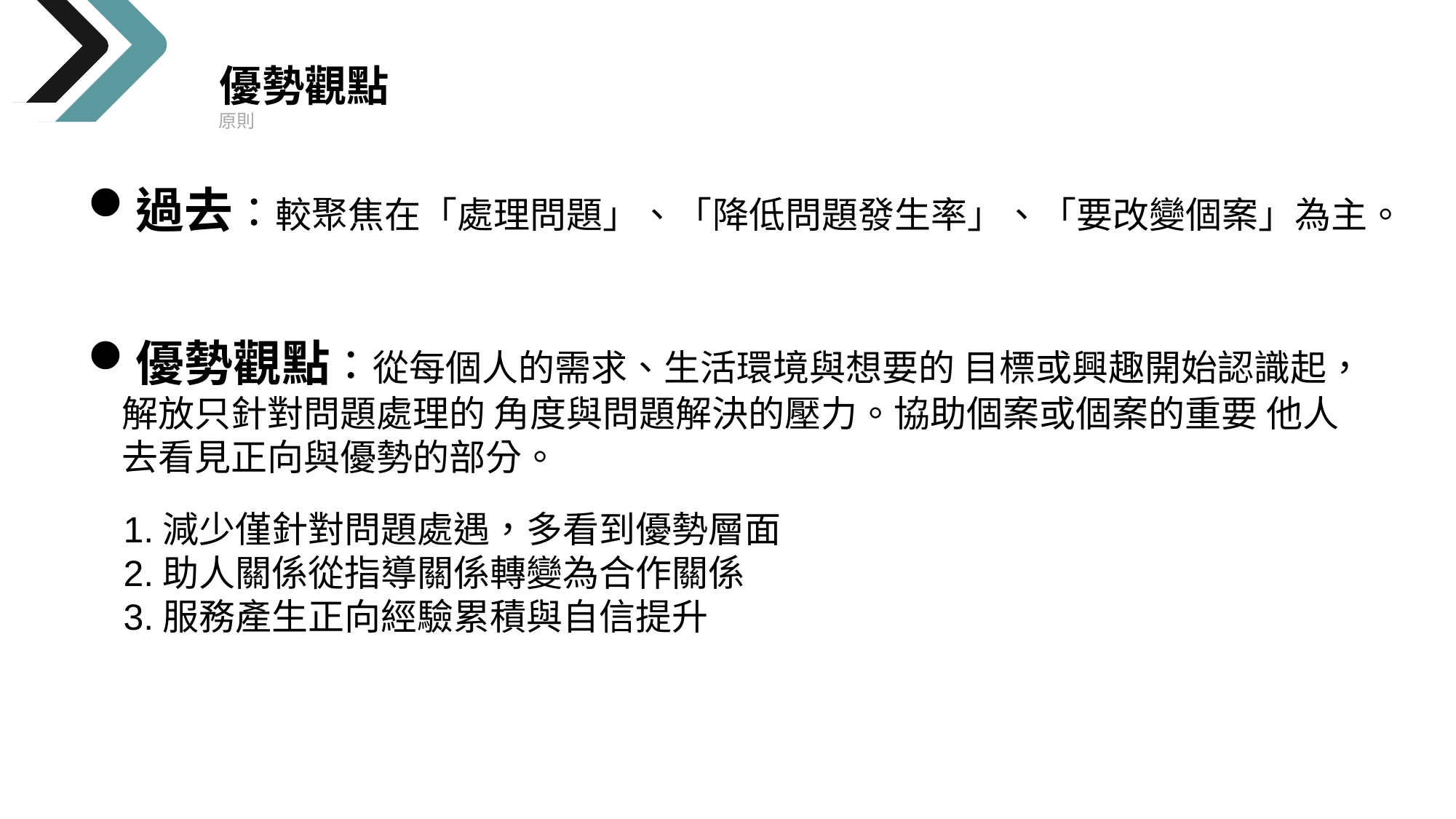

優勢觀點
原則
過去：較聚焦在「處理問題」、「降低問題發生率」、「要改變個案」為主。

優勢觀點：從每個人的需求、生活環境與想要的 目標或興趣開始認識起，解放只針對問題處理的 角度與問題解決的壓力。協助個案或個案的重要 他人去看見正向與優勢的部分。
1.減少僅針對問題處遇，多看到優勢層面
2.助人關係從指導關係轉變為合作關係
3.服務產生正向經驗累積與自信提升